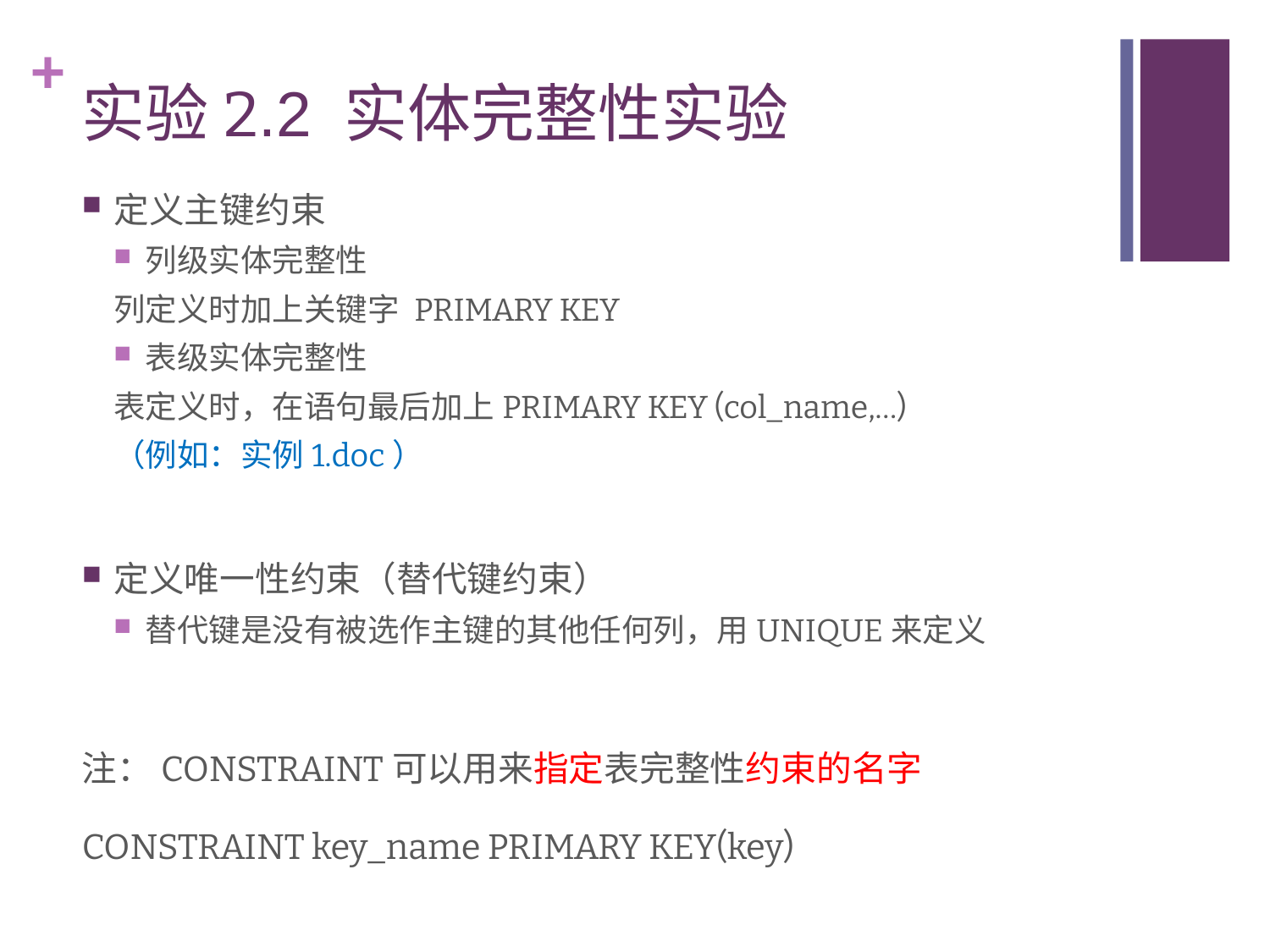

# 实验2.2 实体完整性实验
定义主键约束
列级实体完整性
列定义时加上关键字 PRIMARY KEY
表级实体完整性
表定义时，在语句最后加上PRIMARY KEY (col_name,…)
（例如：实例1.doc）

定义唯一性约束（替代键约束）
替代键是没有被选作主键的其他任何列，用UNIQUE来定义

注：CONSTRAINT可以用来指定表完整性约束的名字
CONSTRAINT key_name PRIMARY KEY(key)